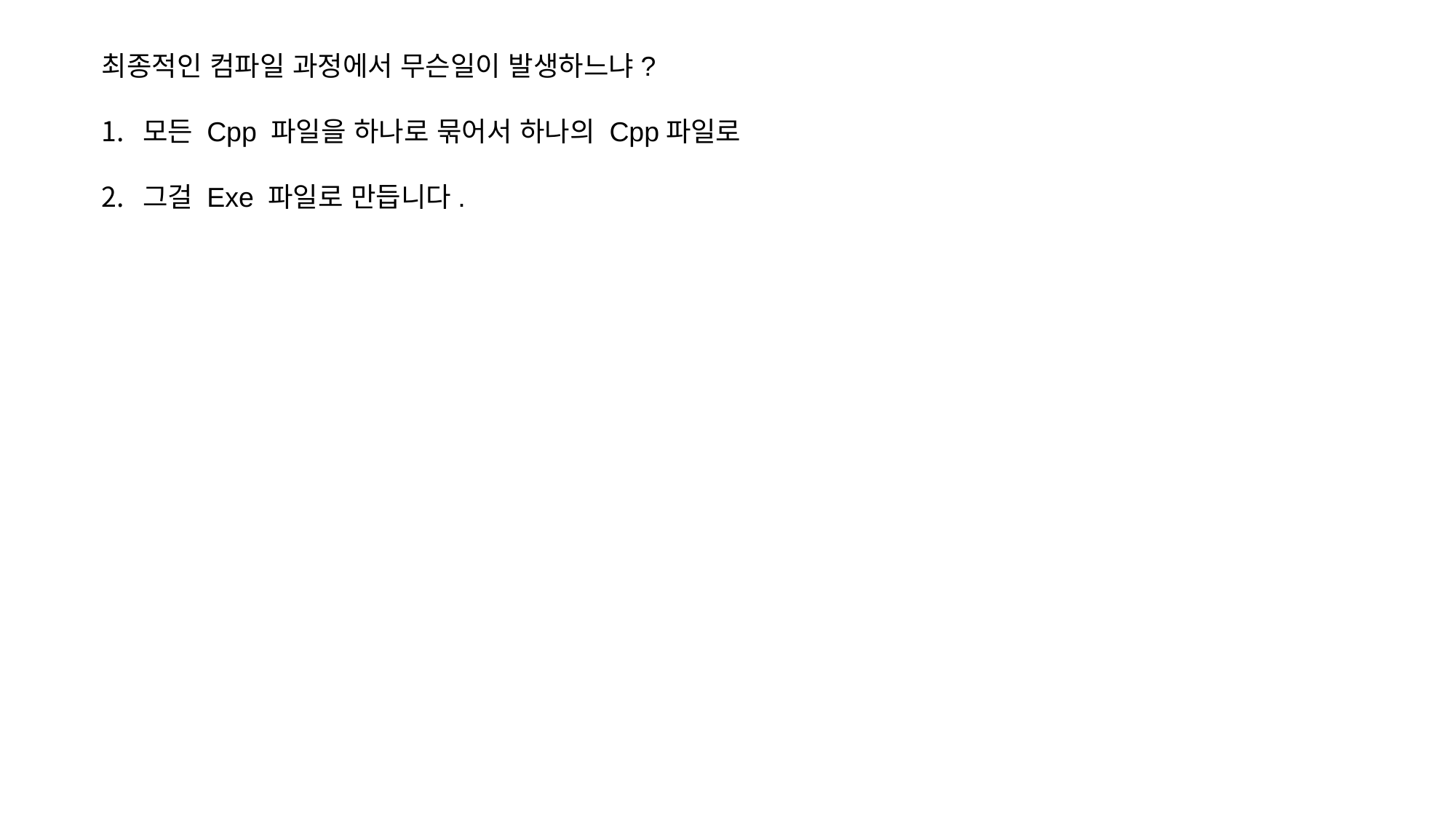

최종적인 컴파일 과정에서 무슨일이 발생하느냐?

모든 Cpp 파일을 하나로 묶어서 하나의 Cpp파일로

그걸 Exe 파일로 만듭니다.